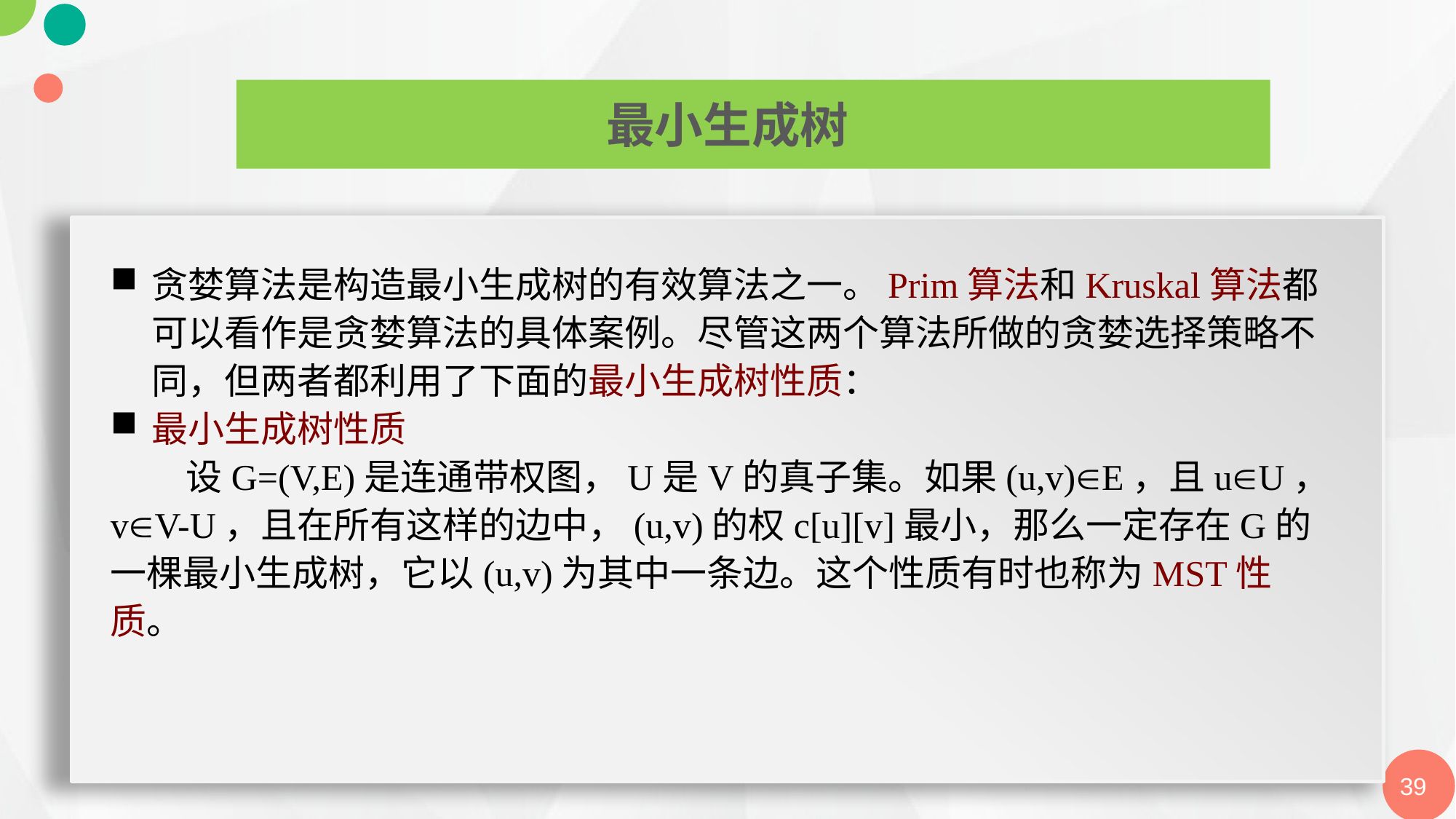

最小生成树
贪婪算法是构造最小生成树的有效算法之一。Prim算法和Kruskal算法都可以看作是贪婪算法的具体案例。尽管这两个算法所做的贪婪选择策略不同，但两者都利用了下面的最小生成树性质：
最小生成树性质
设G=(V,E)是连通带权图，U是V的真子集。如果(u,v)∈E，且u∈U，v∈V-U，且在所有这样的边中，(u,v)的权c[u][v]最小，那么一定存在G的一棵最小生成树，它以(u,v)为其中一条边。这个性质有时也称为MST性质。